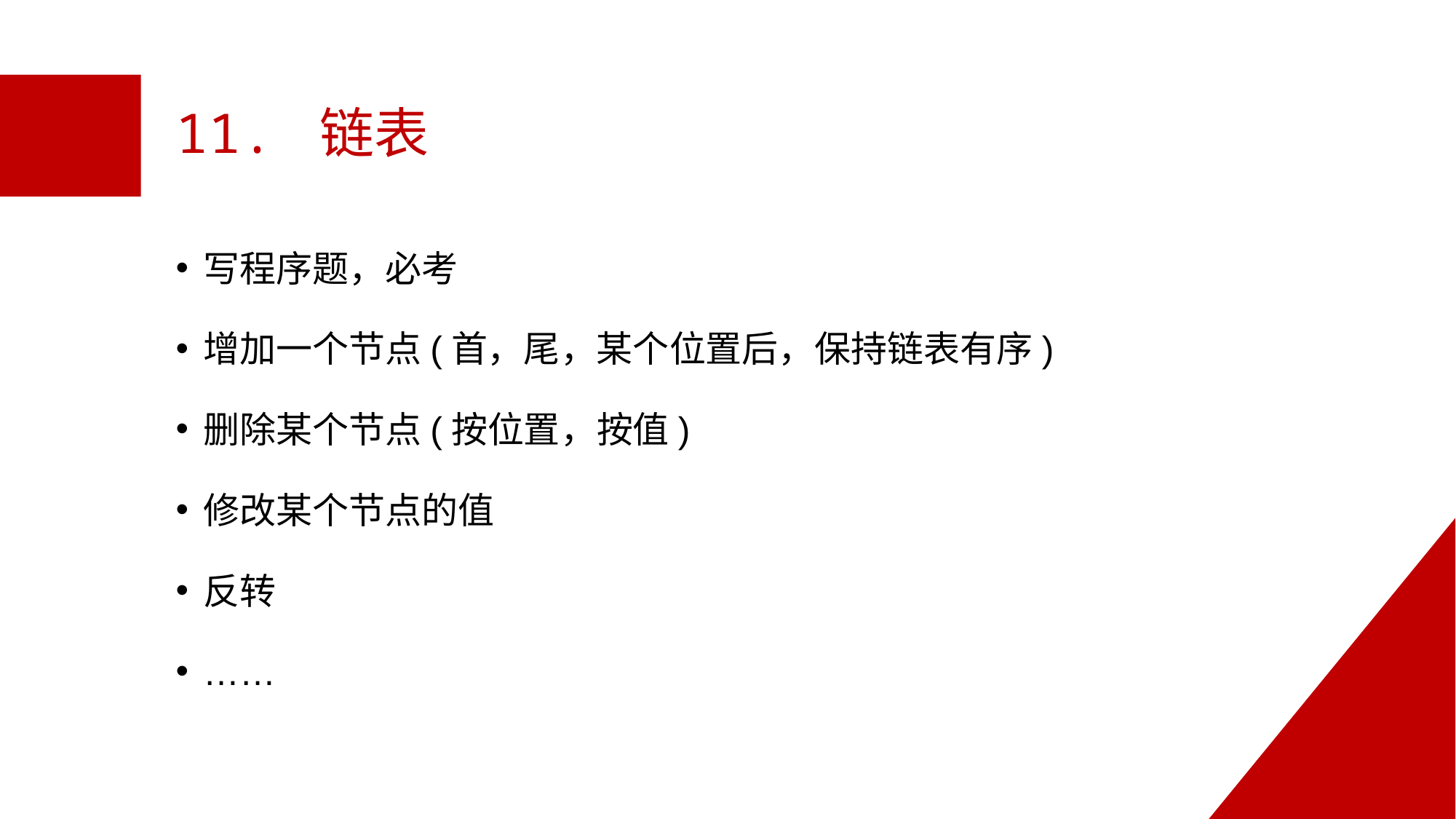

# 11. 链表
写程序题，必考
增加一个节点(首，尾，某个位置后，保持链表有序)
删除某个节点(按位置，按值)
修改某个节点的值
反转
……